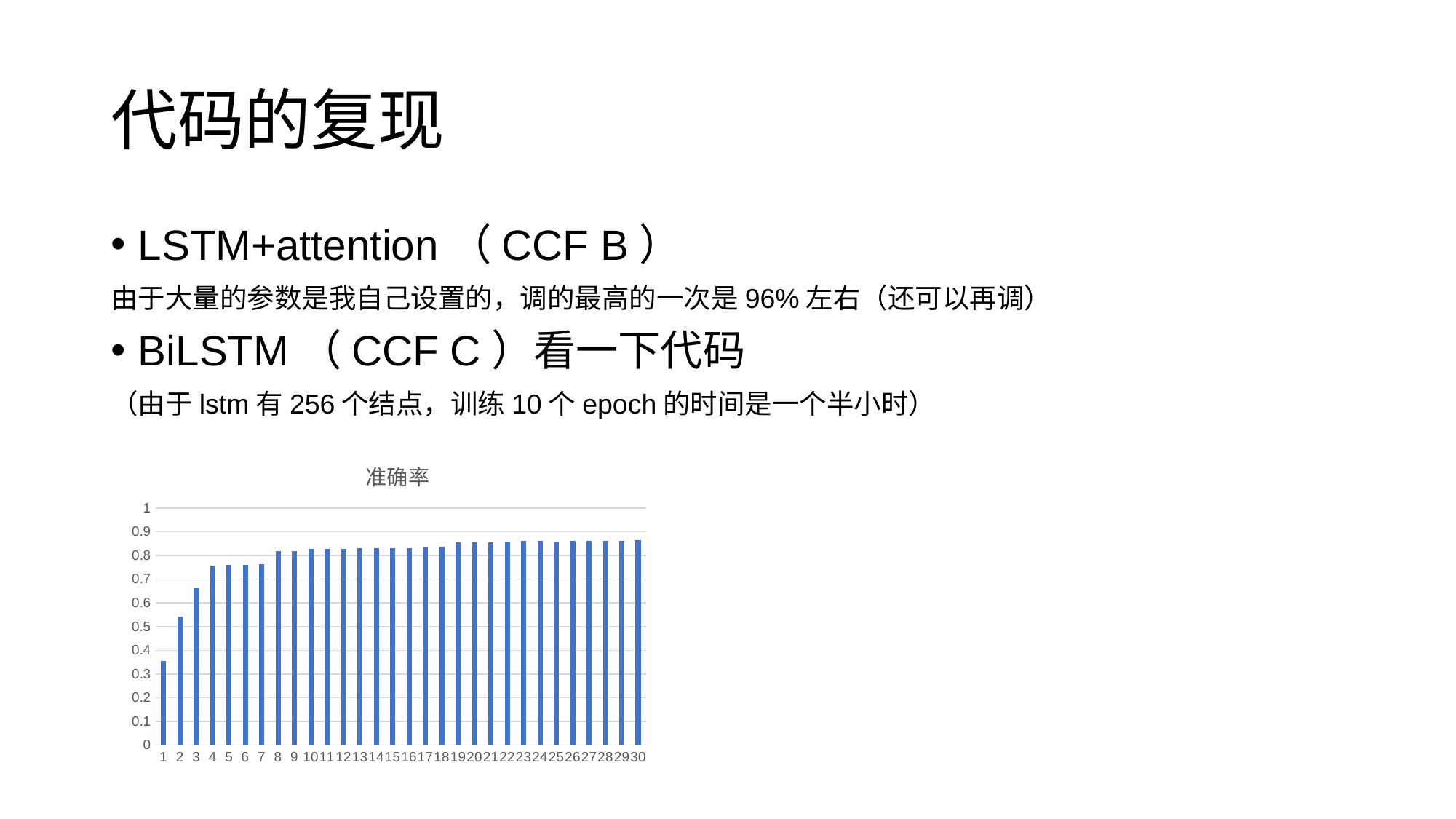

# 代码的复现
LSTM+attention（CCF B）
由于大量的参数是我自己设置的，调的最高的一次是96%左右（还可以再调）
BiLSTM（CCF C）看一下代码
（由于lstm有256个结点，训练10个epoch的时间是一个半小时）

### Chart: 准确率

| Category |  |
|---|---|